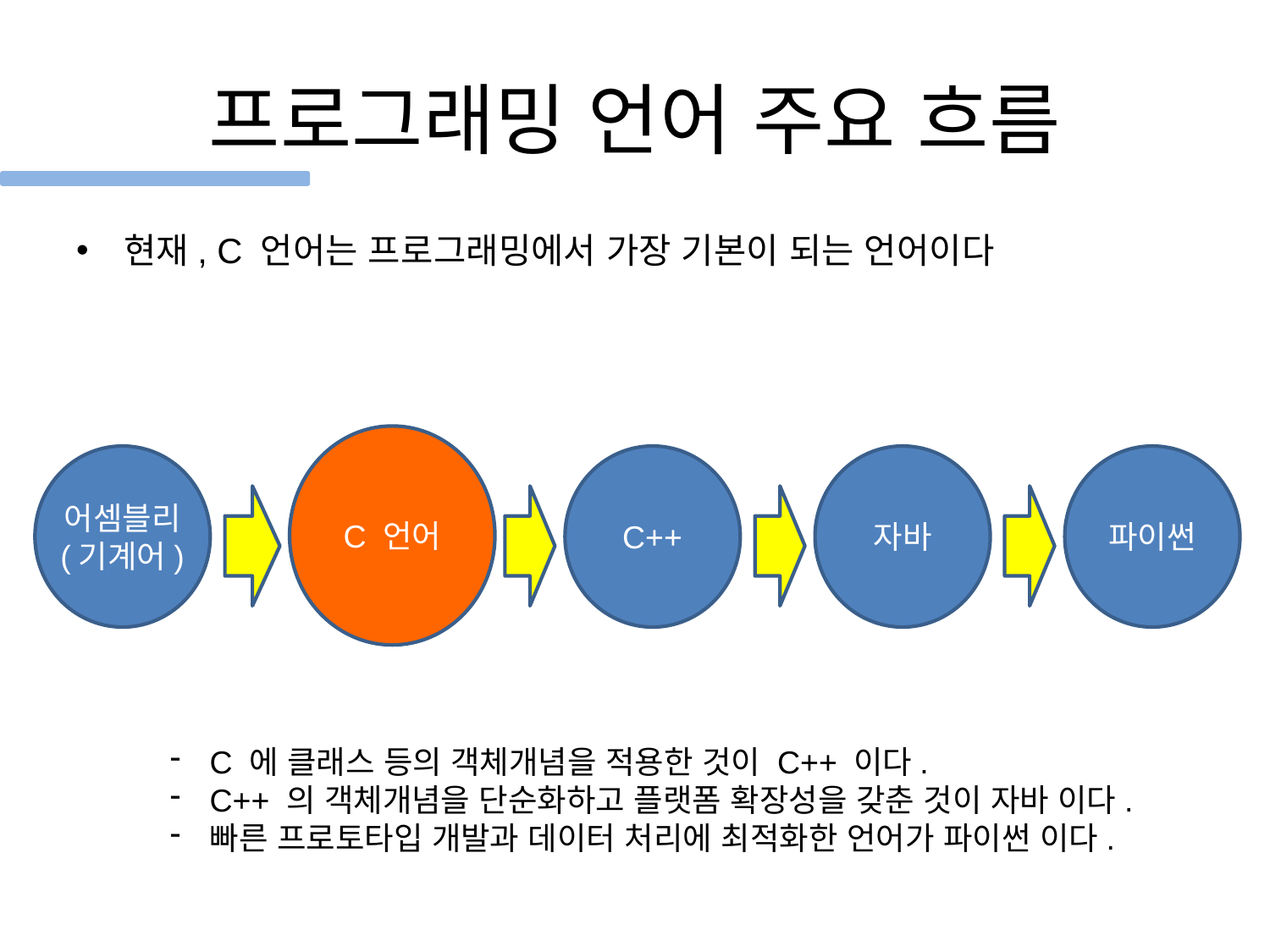

# 프로그래밍 언어 주요 흐름

현재, C 언어는 프로그래밍에서 가장 기본이 되는 언어이다
C 언어
어셈블리
(기계어)
C++
자바
파이썬

C 에 클래스 등의 객체개념을 적용한 것이 C++ 이다.
C++ 의 객체개념을 단순화하고 플랫폼 확장성을 갖춘 것이 자바 이다.
빠른 프로토타입 개발과 데이터 처리에 최적화한 언어가 파이썬 이다.